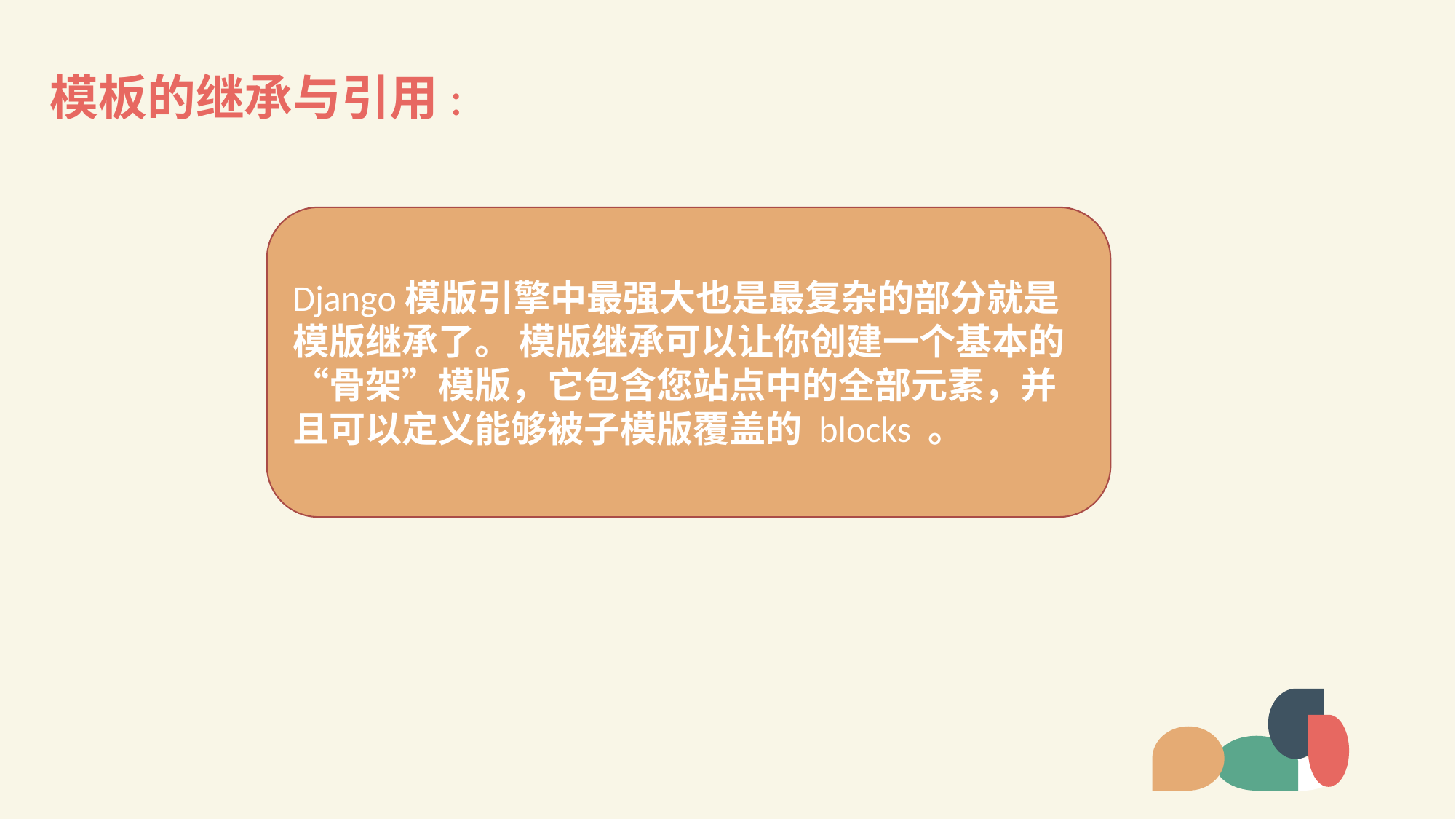

# 模板的继承与引用:
Django模版引擎中最强大也是最复杂的部分就是模版继承了。 模版继承可以让你创建一个基本的“骨架”模版，它包含您站点中的全部元素，并且可以定义能够被子模版覆盖的 blocks 。

LOREM